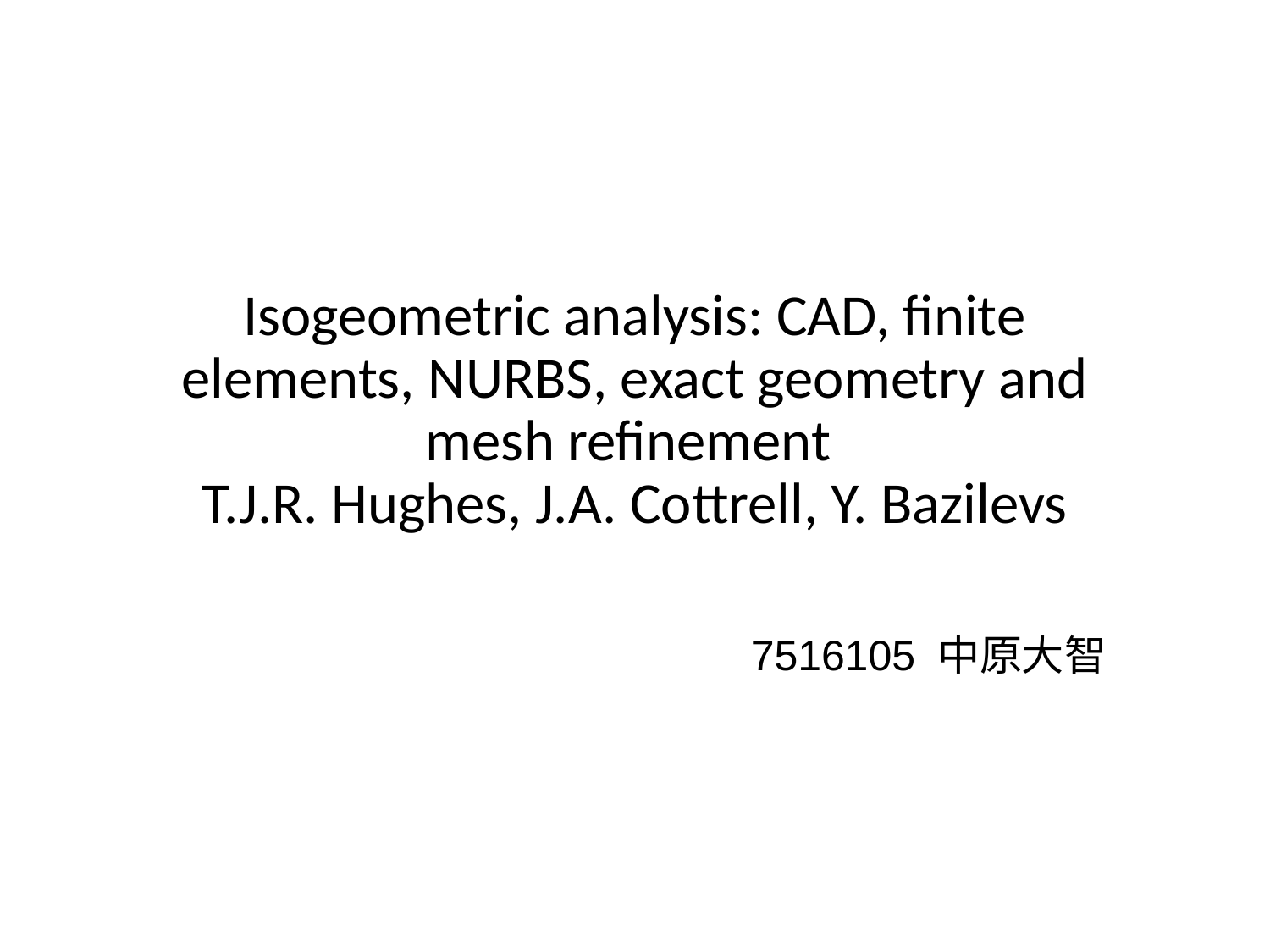

# Isogeometric analysis: CAD, finite elements, NURBS, exact geometry and mesh refinement T.J.R. Hughes, J.A. Cottrell, Y. Bazilevs
7516105 中原大智